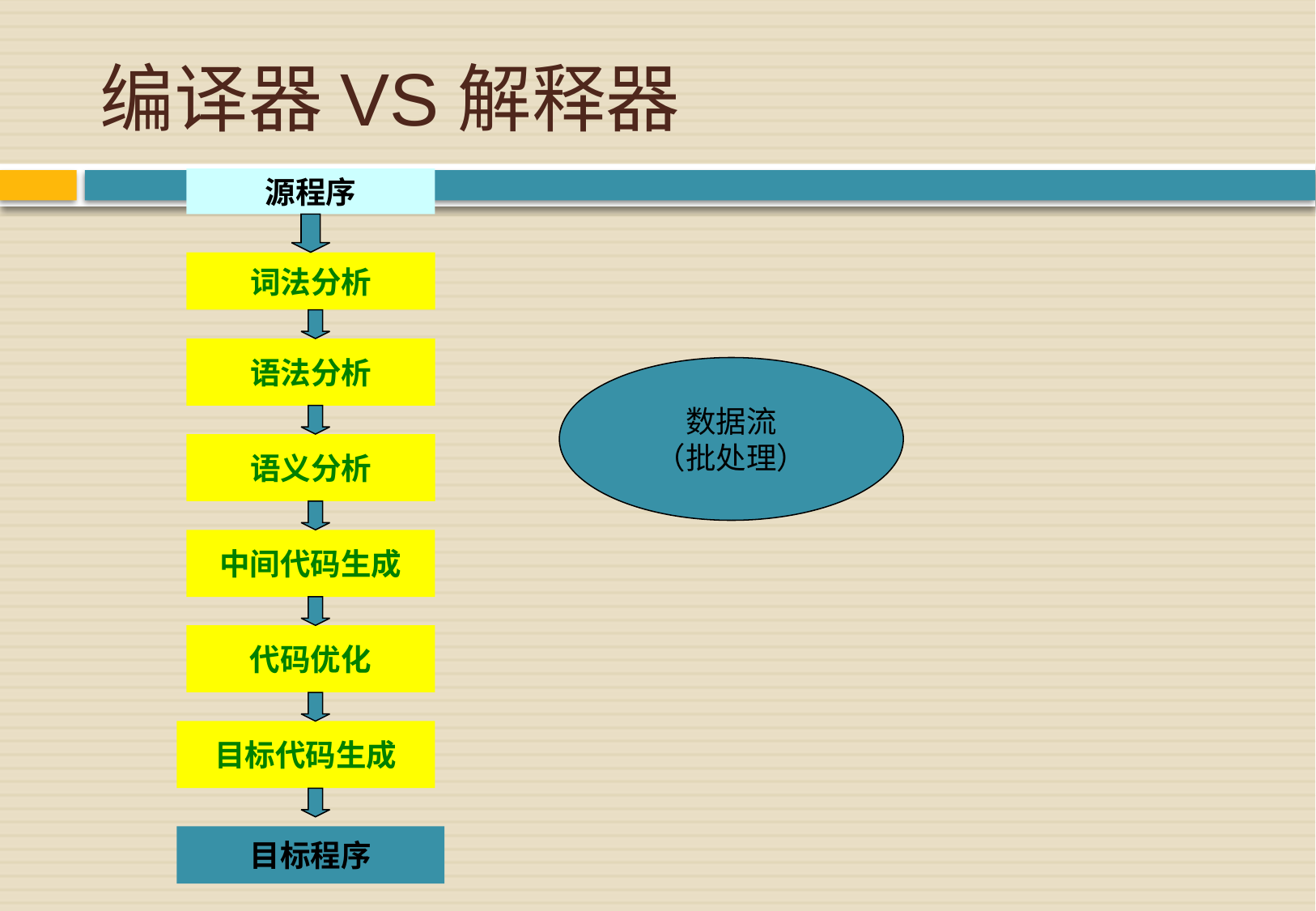

# 编译器VS解释器
源程序

词法分析

语法分析
数据流
（批处理）

语义分析

中间代码生成

代码优化

目标代码生成

目标程序